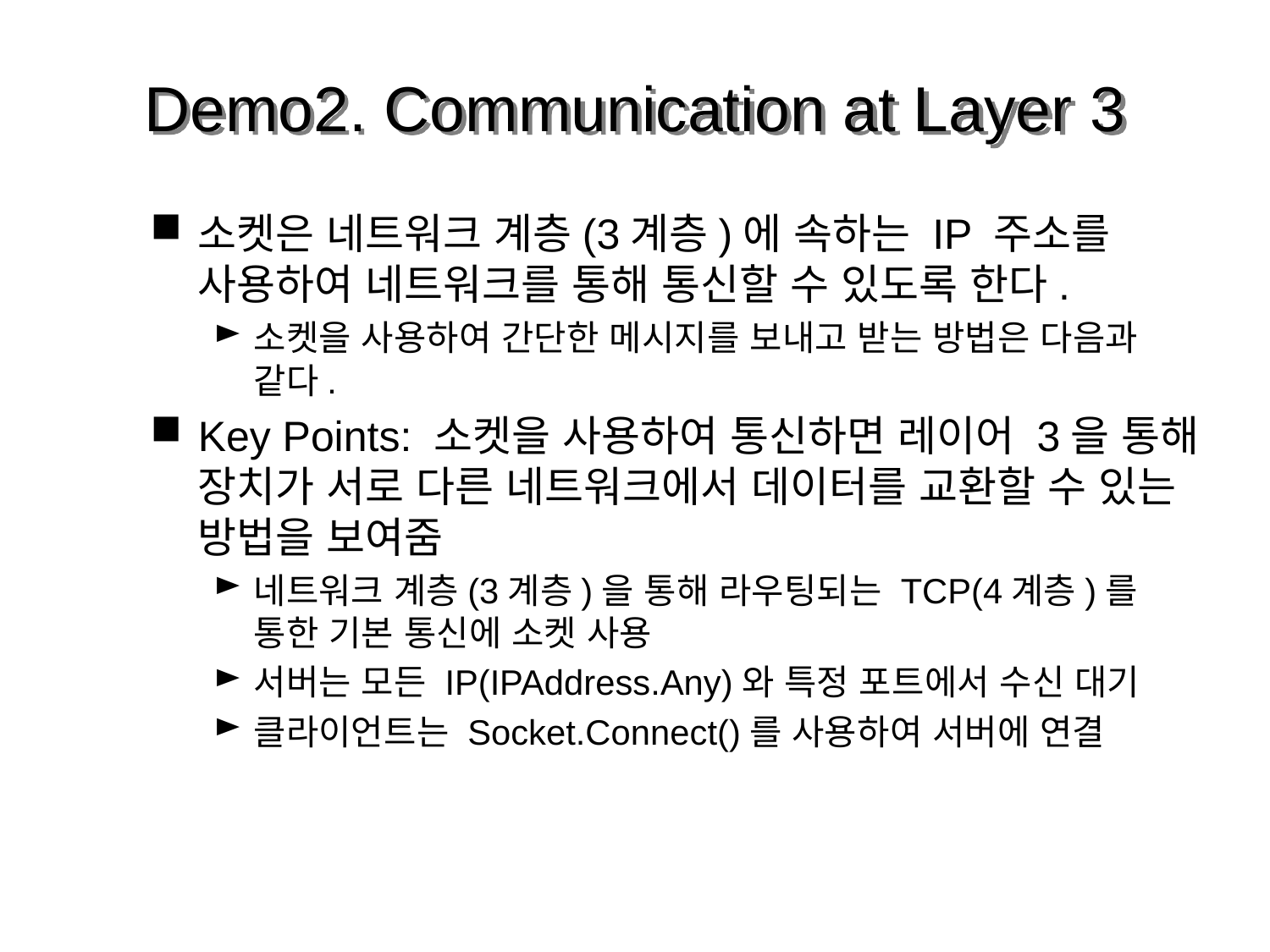

# Demo2. Communication at Layer 3
소켓은 네트워크 계층(3계층)에 속하는 IP 주소를 사용하여 네트워크를 통해 통신할 수 있도록 한다.
소켓을 사용하여 간단한 메시지를 보내고 받는 방법은 다음과 같다.
Key Points: 소켓을 사용하여 통신하면 레이어 3을 통해 장치가 서로 다른 네트워크에서 데이터를 교환할 수 있는 방법을 보여줌
네트워크 계층(3계층)을 통해 라우팅되는 TCP(4계층)를 통한 기본 통신에 소켓 사용
서버는 모든 IP(IPAddress.Any)와 특정 포트에서 수신 대기
클라이언트는 Socket.Connect()를 사용하여 서버에 연결
39